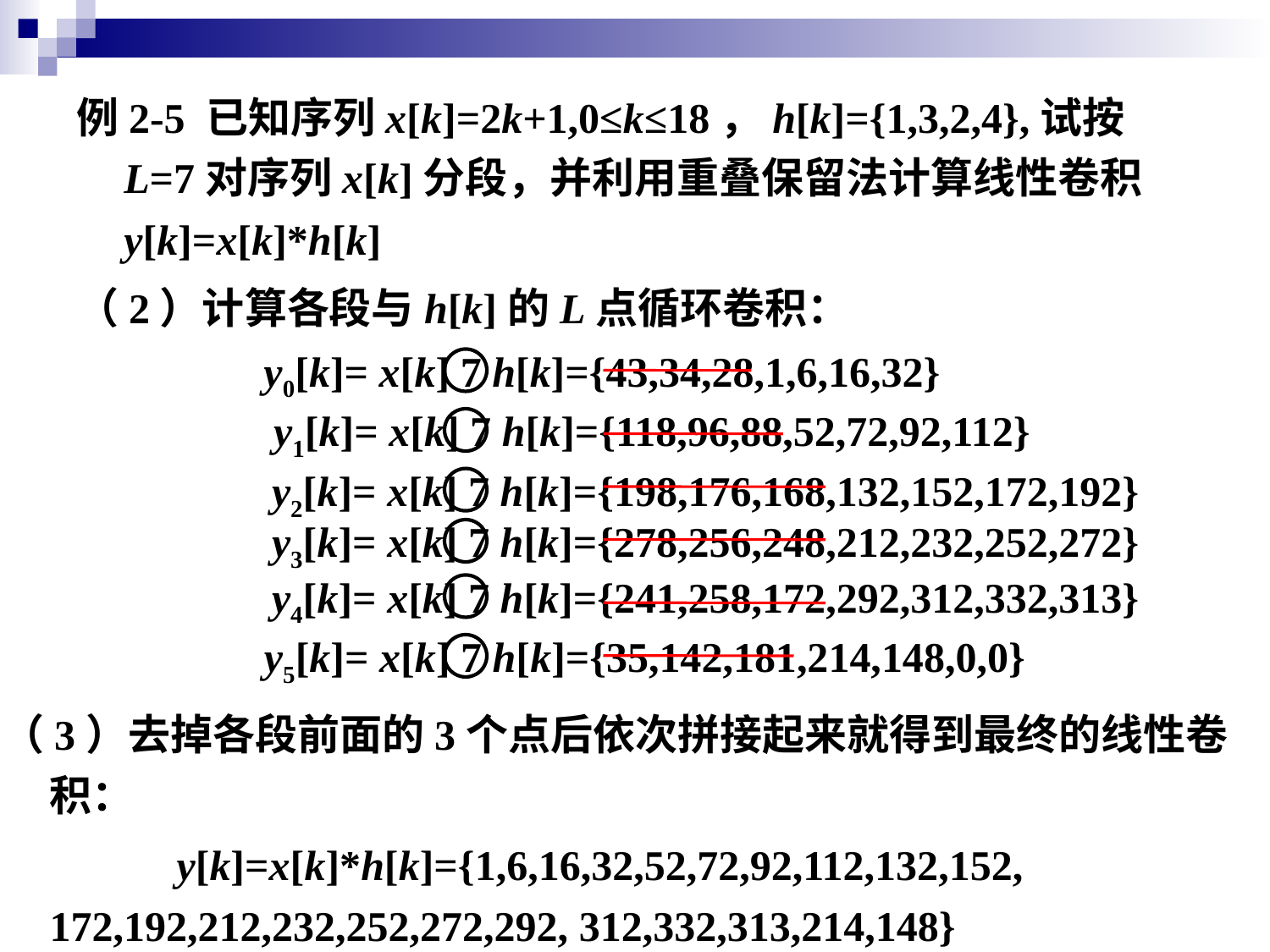

例2-5 已知序列x[k]=2k+1,0≤k≤18，h[k]={1,3,2,4},试按L=7对序列x[k]分段，并利用重叠保留法计算线性卷积y[k]=x[k]*h[k]
（2）计算各段与h[k]的L点循环卷积：

y0[k]= x[k] 7 h[k]={43,34,28,1,6,16,32}

y1[k]= x[k] 7 h[k]={118,96,88,52,72,92,112}

y2[k]= x[k] 7 h[k]={198,176,168,132,152,172,192}

y3[k]= x[k] 7 h[k]={278,256,248,212,232,252,272}

y4[k]= x[k] 7 h[k]={241,258,172,292,312,332,313}

y5[k]= x[k] 7 h[k]={35,142,181,214,148,0,0}

（3）去掉各段前面的3个点后依次拼接起来就得到最终的线性卷积：
		y[k]=x[k]*h[k]={1,6,16,32,52,72,92,112,132,152, 	172,192,212,232,252,272,292, 312,332,313,214,148}